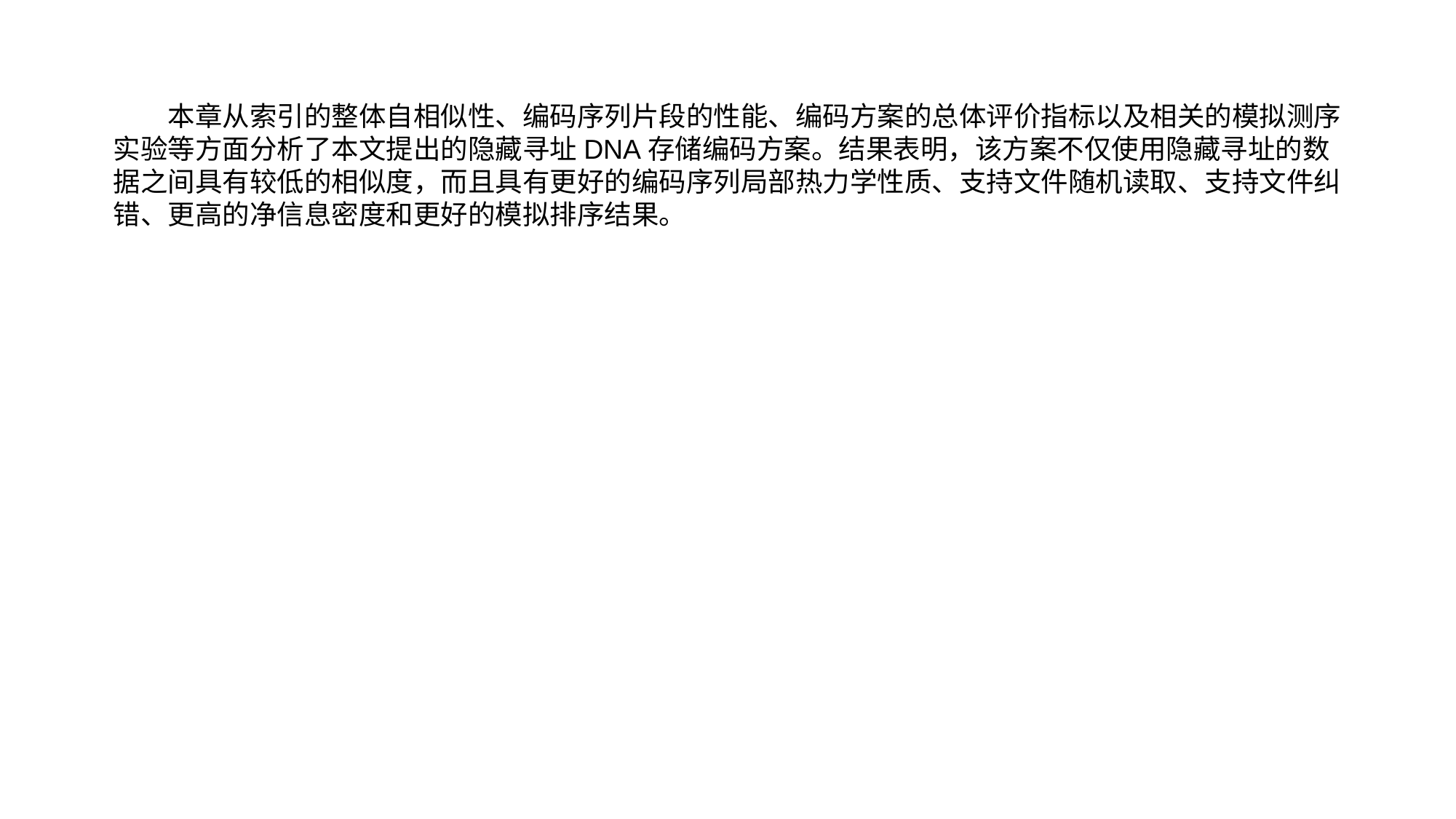

本章从索引的整体自相似性、编码序列片段的性能、编码方案的总体评价指标以及相关的模拟测序实验等方面分析了本文提出的隐藏寻址DNA存储编码方案。结果表明，该方案不仅使用隐藏寻址的数据之间具有较低的相似度，而且具有更好的编码序列局部热力学性质、支持文件随机读取、支持文件纠错、更高的净信息密度和更好的模拟排序结果。